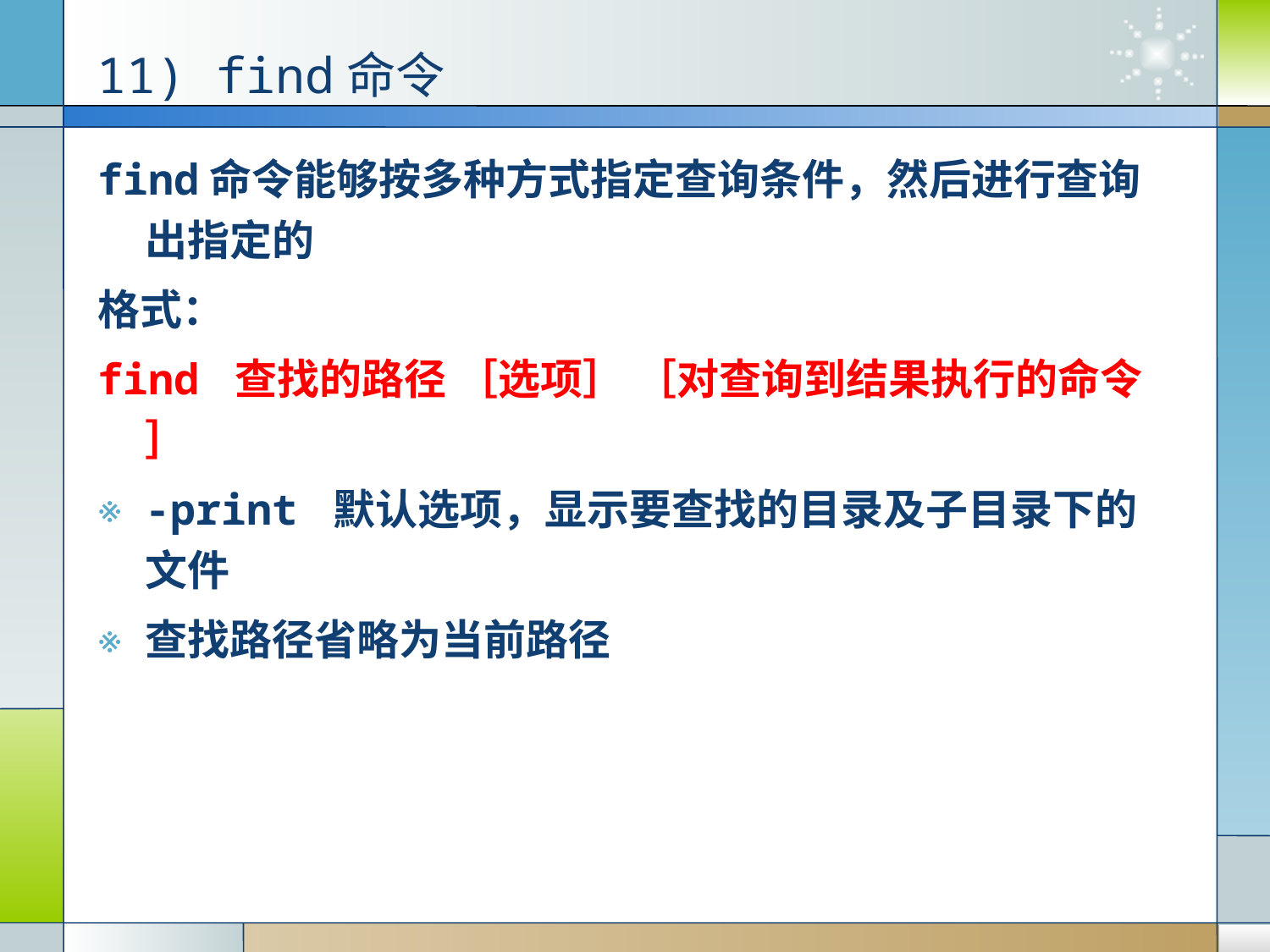

11) find命令
find命令能够按多种方式指定查询条件，然后进行查询出指定的
格式：
find 查找的路径 ［选项］ ［对查询到结果执行的命令］
-print 默认选项，显示要查找的目录及子目录下的文件
查找路径省略为当前路径
64